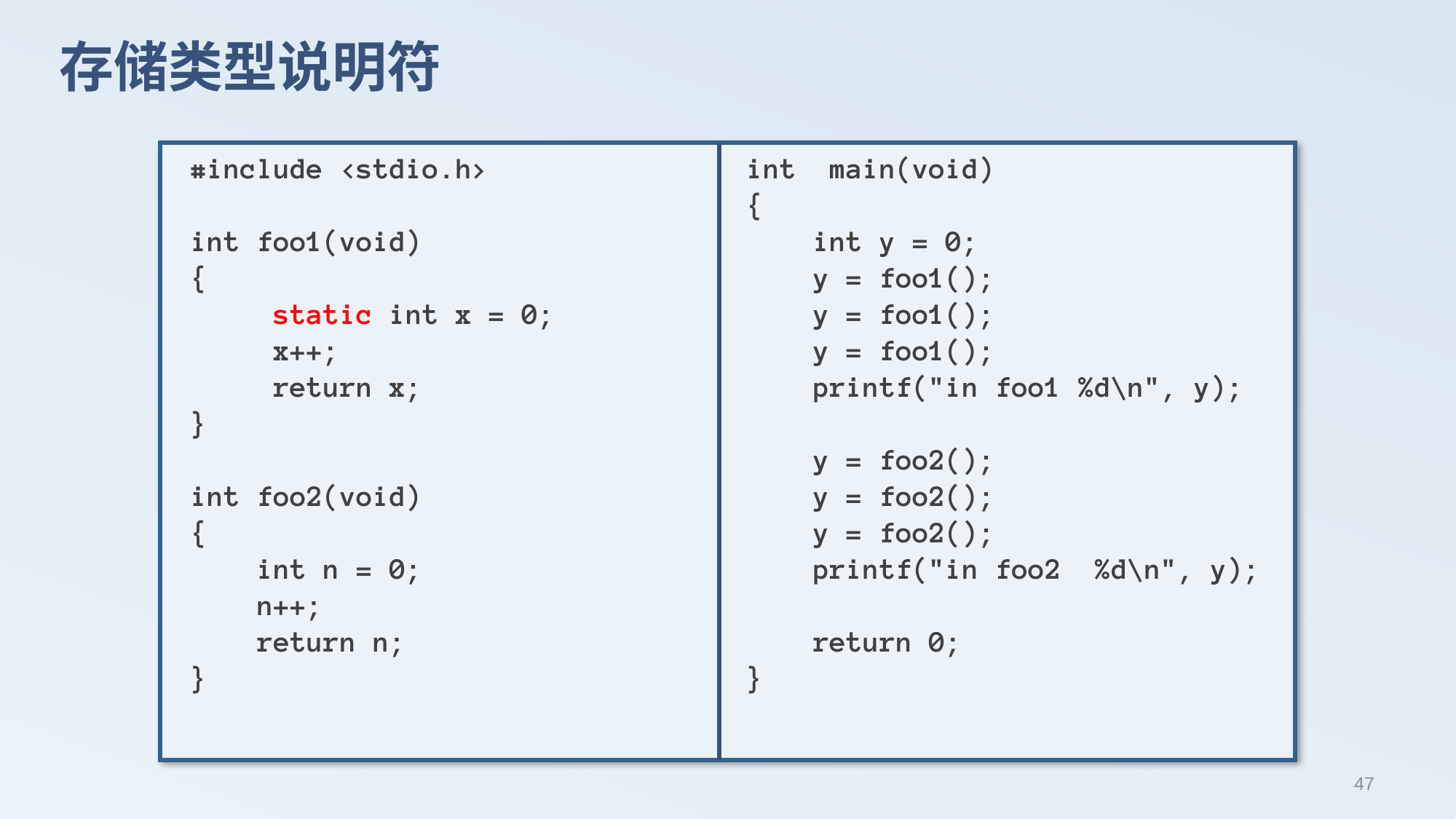

# 存储类型说明符

#include <stdio.h>

int foo1(void)
{
     static int x = 0;
     x++;
     return x;
}

int foo2(void)
{
    int n = 0;
    n++;
    return n;
}

int  main(void)
{
    int y = 0;
    y = foo1();
    y = foo1();
    y = foo1();
    printf("in foo1 %d\n", y);

    y = foo2();
    y = foo2();
    y = foo2();
    printf("in foo2  %d\n", y);

    return 0;
}